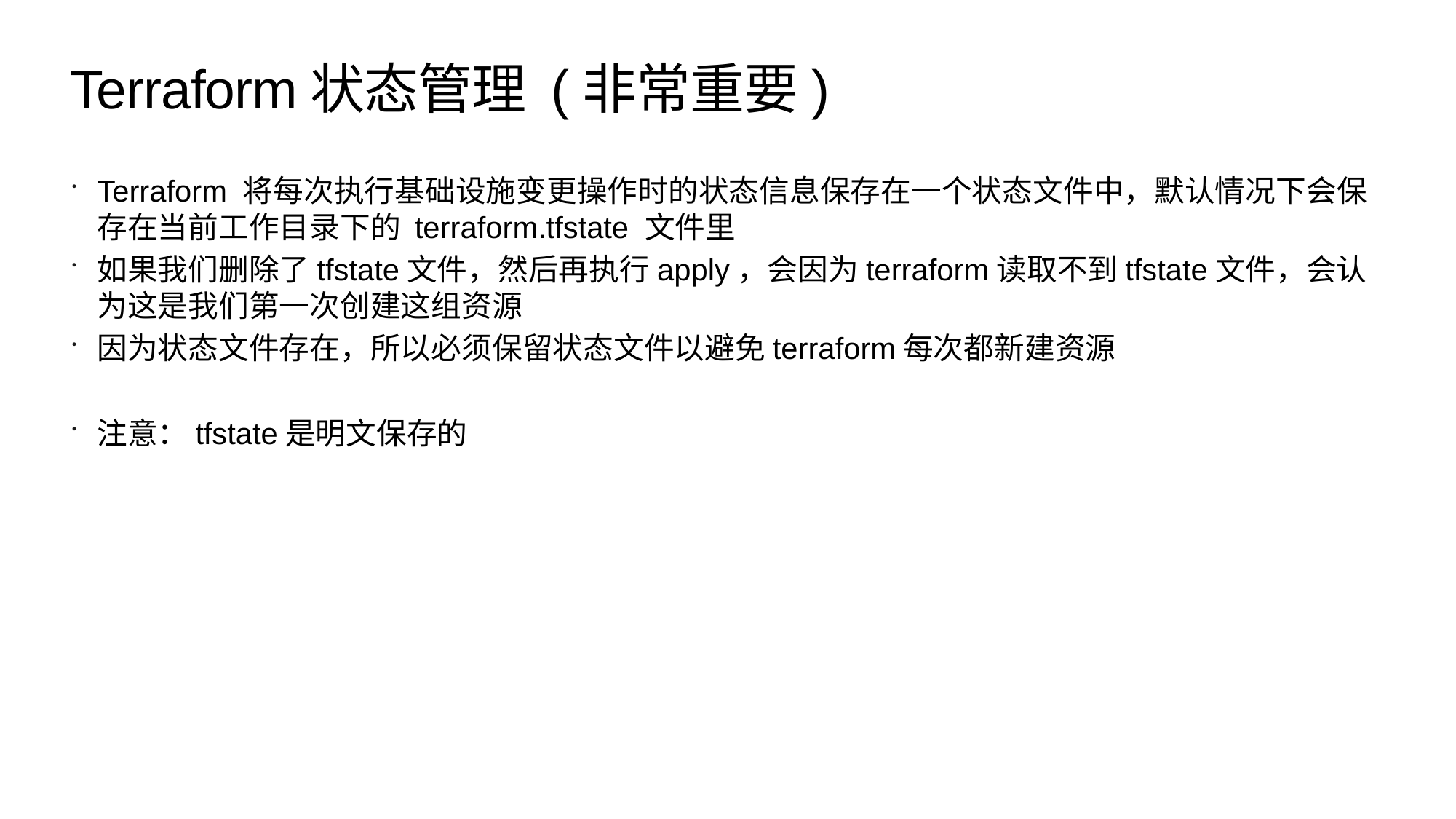

# Terraform状态管理 (非常重要)
Terraform 将每次执行基础设施变更操作时的状态信息保存在一个状态文件中，默认情况下会保存在当前工作目录下的 terraform.tfstate 文件里
如果我们删除了tfstate文件，然后再执行apply，会因为terraform读取不到tfstate文件，会认为这是我们第一次创建这组资源
因为状态文件存在，所以必须保留状态文件以避免terraform每次都新建资源

注意：tfstate是明文保存的